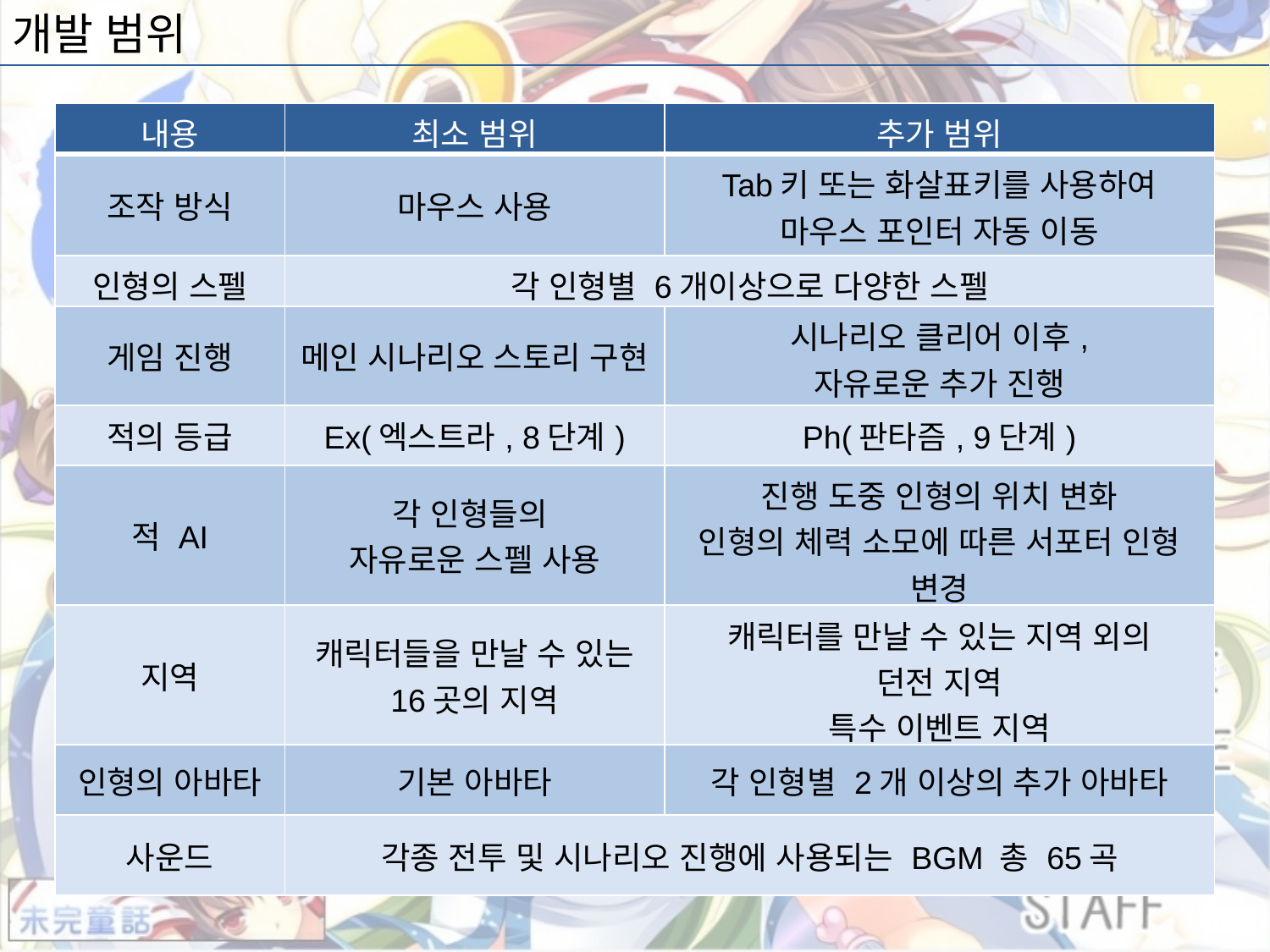

개발 범위
| 내용 | 최소 범위 | 추가 범위 |
| --- | --- | --- |
| 조작 방식 | 마우스 사용 | Tab키 또는 화살표키를 사용하여 마우스 포인터 자동 이동 |
| 인형의 스펠 | 각 인형별 6개이상으로 다양한 스펠 |  |
| 게임 진행 | 메인 시나리오 스토리 구현 | 시나리오 클리어 이후, 자유로운 추가 진행 |
| 적의 등급 | Ex(엑스트라, 8단계) | Ph(판타즘, 9단계) |
| 적 AI | 각 인형들의 자유로운 스펠 사용 | 진행 도중 인형의 위치 변화 인형의 체력 소모에 따른 서포터 인형 변경 |
| 지역 | 캐릭터들을 만날 수 있는 16곳의 지역 | 캐릭터를 만날 수 있는 지역 외의 던전 지역 특수 이벤트 지역 |
| 인형의 아바타 | 기본 아바타 | 각 인형별 2개 이상의 추가 아바타 |
| 사운드 | 각종 전투 및 시나리오 진행에 사용되는 BGM 총 65곡 |  |